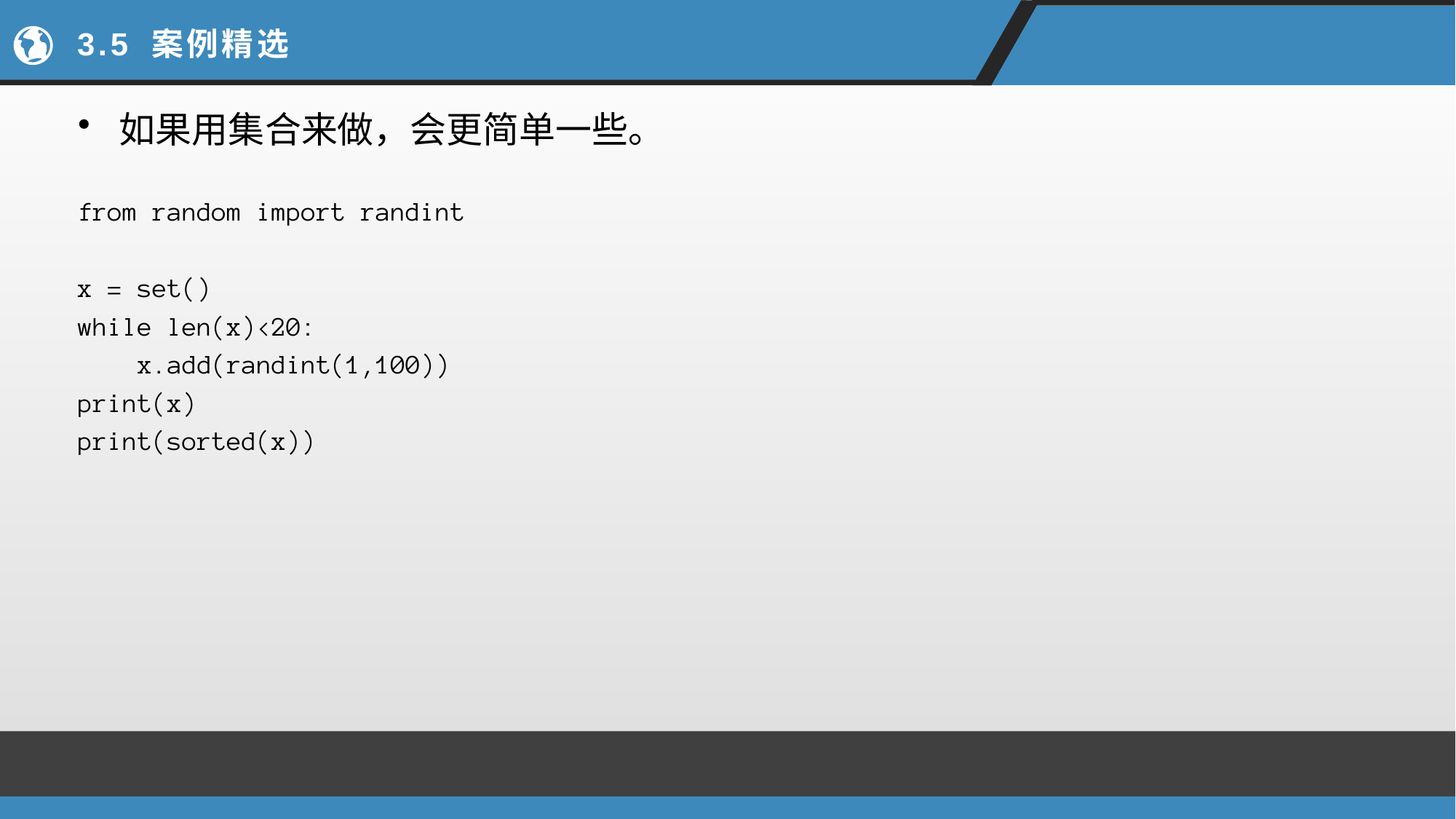

# 3.5 案例精选

如果用集合来做，会更简单一些。

from random import randint

x = set()
while len(x)<20:
    x.add(randint(1,100))
print(x)
print(sorted(x))